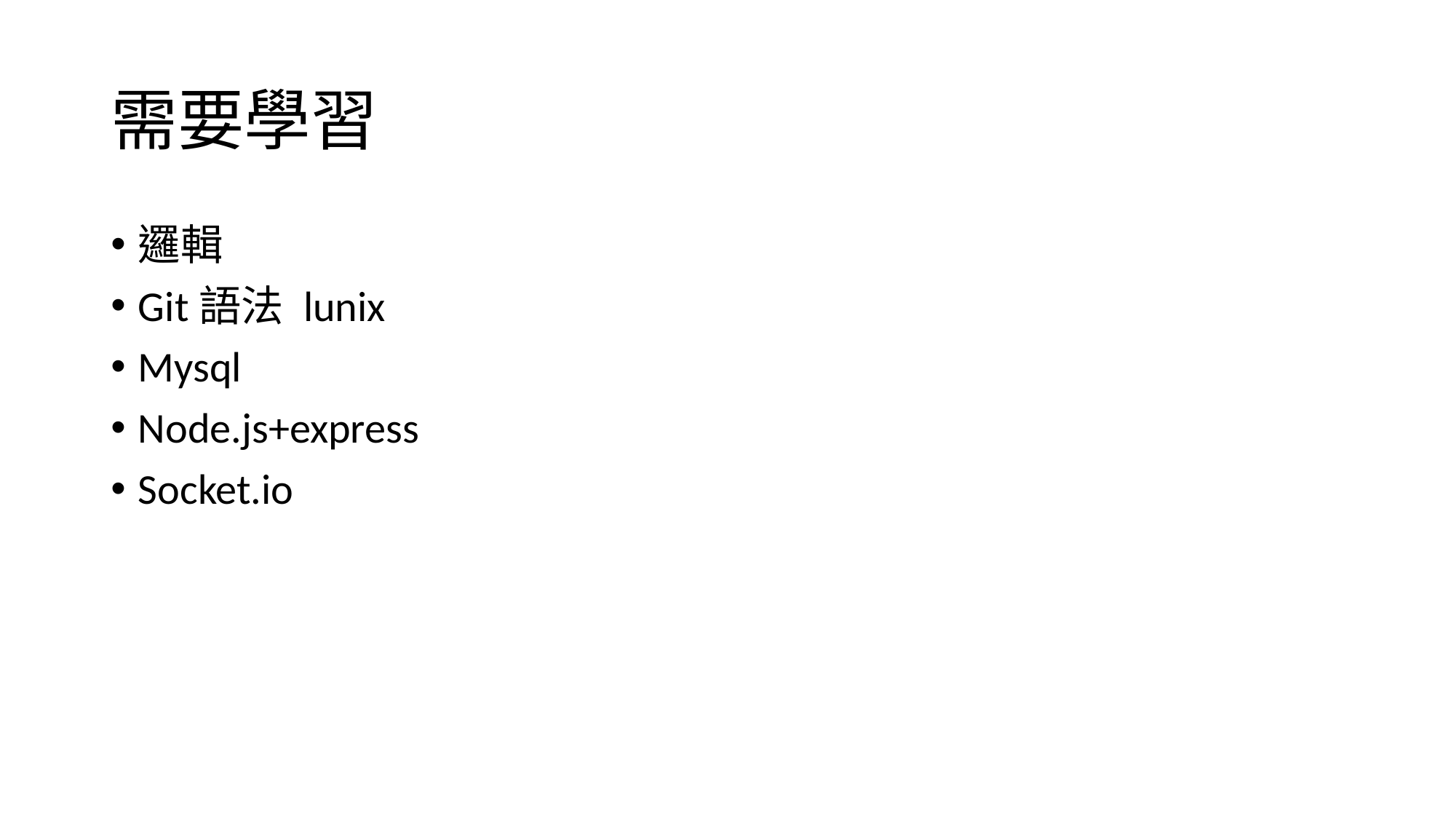

# 需要學習
邏輯
Git語法 lunix
Mysql
Node.js+express
Socket.io